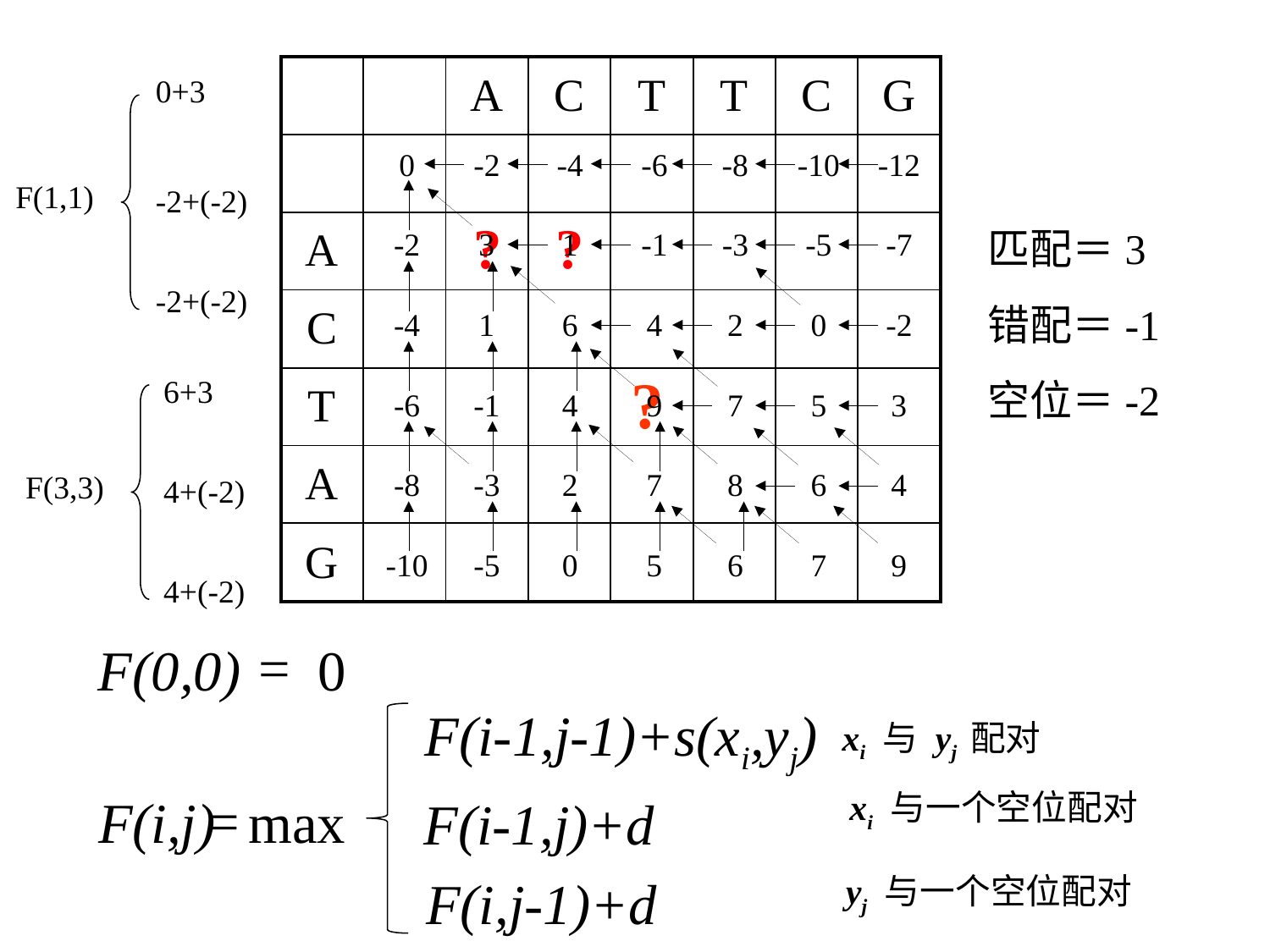

|  |  | A | C | T | T | C | G |
| --- | --- | --- | --- | --- | --- | --- | --- |
|  |  |  |  |  |  |  |  |
| A |  |  |  |  |  |  |  |
| C |  |  |  |  |  |  |  |
| T |  |  |  |  |  |  |  |
| A |  |  |  |  |  |  |  |
| G |  |  |  |  |  |  |  |
0+3

F(1,1)
-2+(-2)
-2+(-2)
0
-2
-4
-6
-8
-10
-12

?
?
匹配＝3
错配＝-1
空位＝-2
-2
3
1
-1
-3
-5
-7

-4
1
6
4
2
0
-2

?
 6+3

F(3,3)
 4+(-2)
 4+(-2)
-6
-1
4
9
7
5
3

-8
-3
2
7
8
6
4

-10
-5
0
5
6
7
9
=
F(0,0)
0
F(i-1,j-1)+s(xi,yj)
F(i-1,j)+d
F(i,j-1)+d

=
F(i,j)
max
xi 与 yj 配对
xi 与一个空位配对
yj 与一个空位配对
34